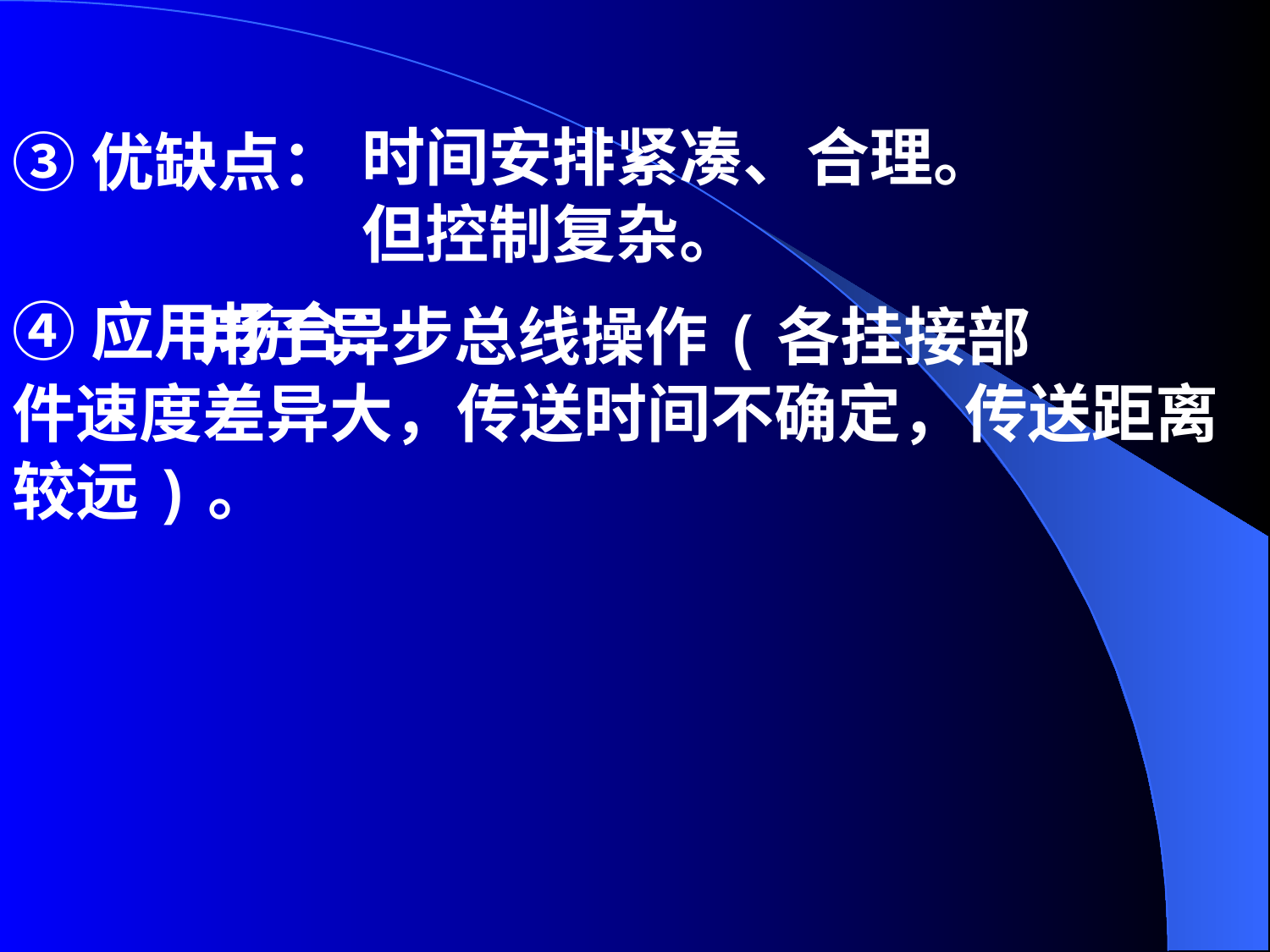

③优缺点：
时间安排紧凑、合理。
但控制复杂。
④应用场合：
            用于异步总线操作(各挂接部
件速度差异大，传送时间不确定，传送距离
较远)。